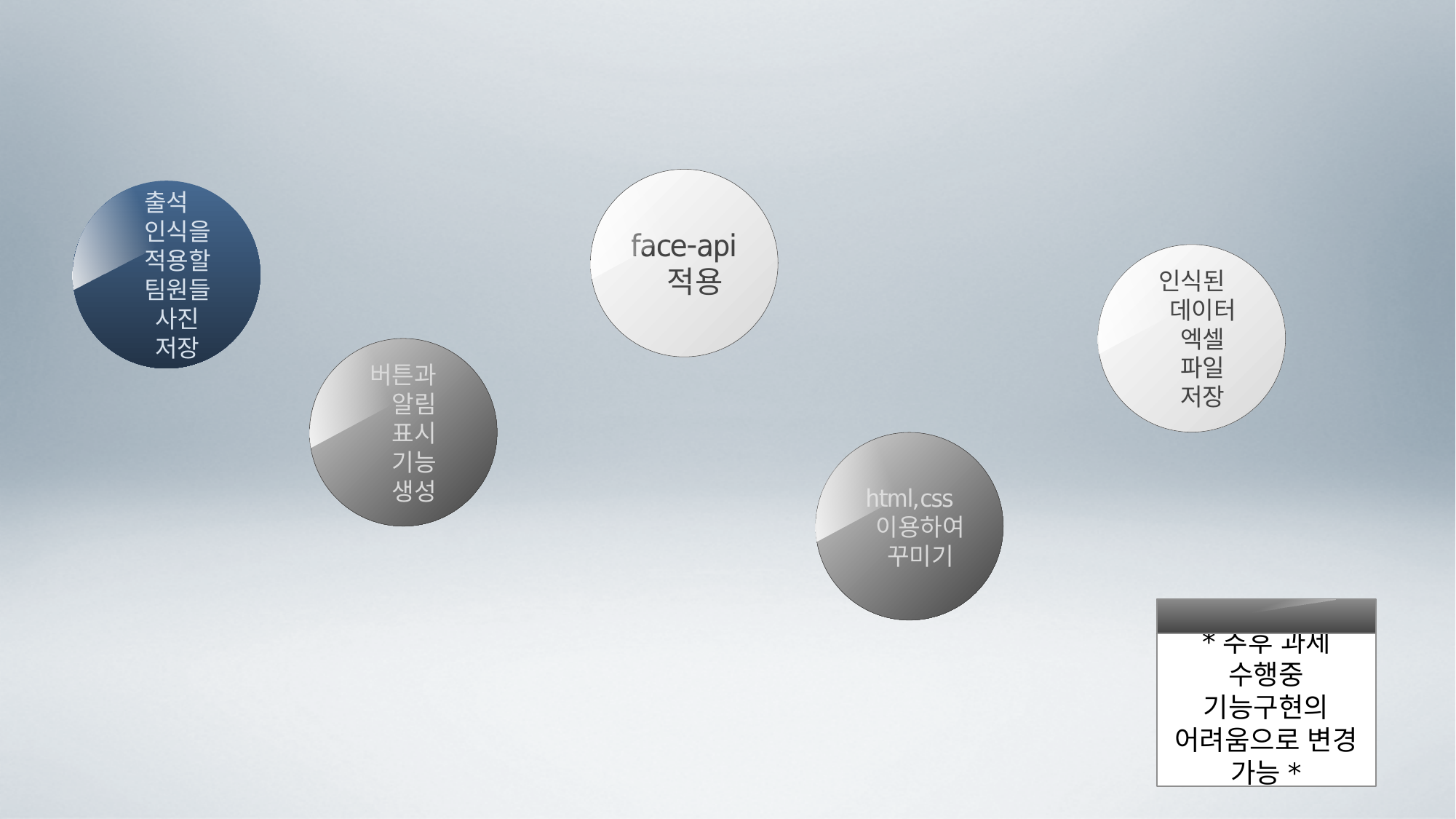

face-api
적용

출석 인식을 적용할 팀원들 사진 저장

인식된 데이터 엑셀 파일 저장

버튼과 알림 표시 기능 생성

html,css 이용하여 꾸미기

*추후 과제 수행중 기능구현의 어려움으로 변경 가능*